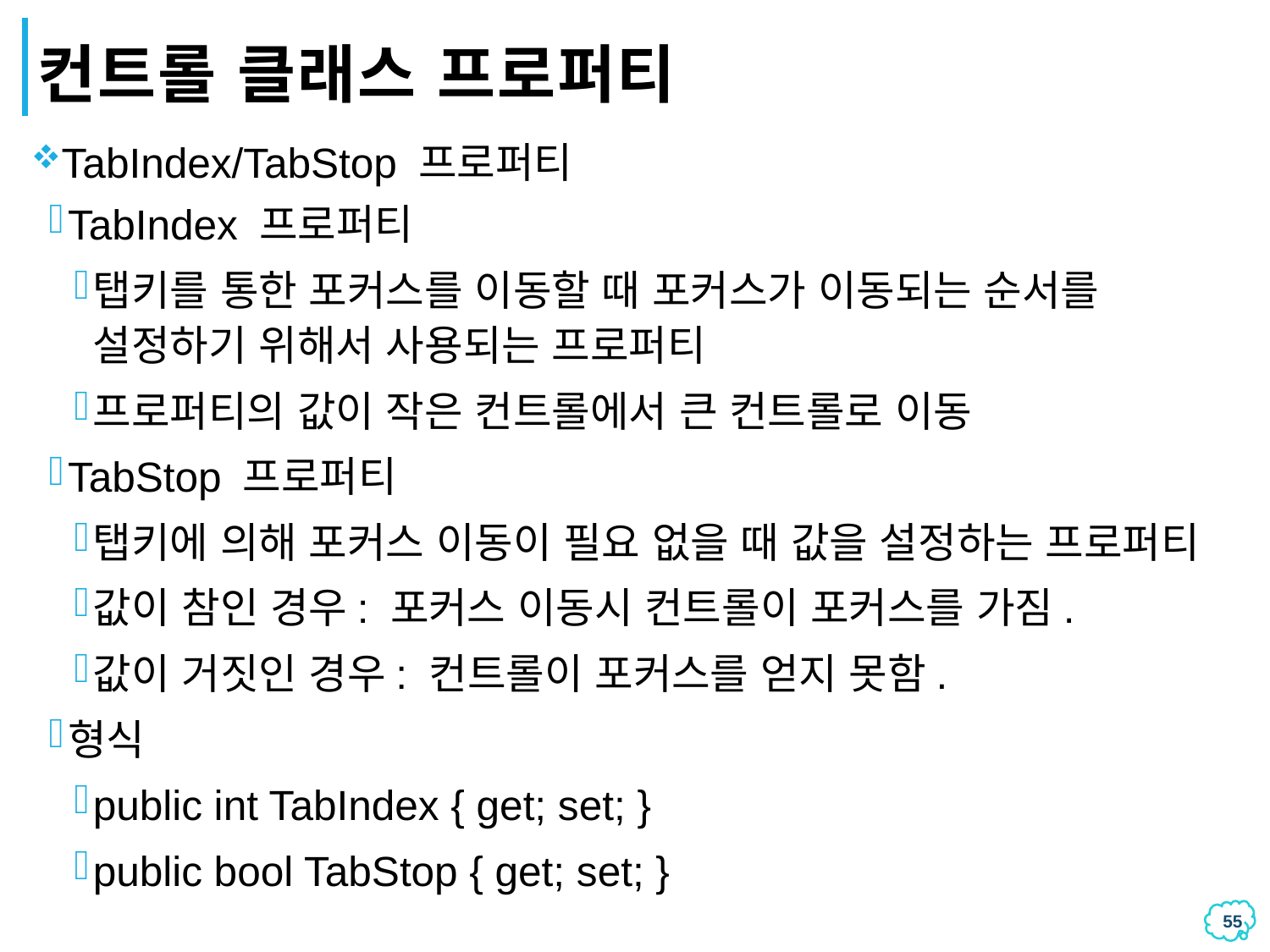

# 컨트롤 클래스 프로퍼티
TabIndex/TabStop 프로퍼티
TabIndex 프로퍼티
탭키를 통한 포커스를 이동할 때 포커스가 이동되는 순서를 설정하기 위해서 사용되는 프로퍼티
프로퍼티의 값이 작은 컨트롤에서 큰 컨트롤로 이동
TabStop 프로퍼티
탭키에 의해 포커스 이동이 필요 없을 때 값을 설정하는 프로퍼티
값이 참인 경우: 포커스 이동시 컨트롤이 포커스를 가짐.
값이 거짓인 경우: 컨트롤이 포커스를 얻지 못함.
형식
public int TabIndex { get; set; }
public bool TabStop { get; set; }
55